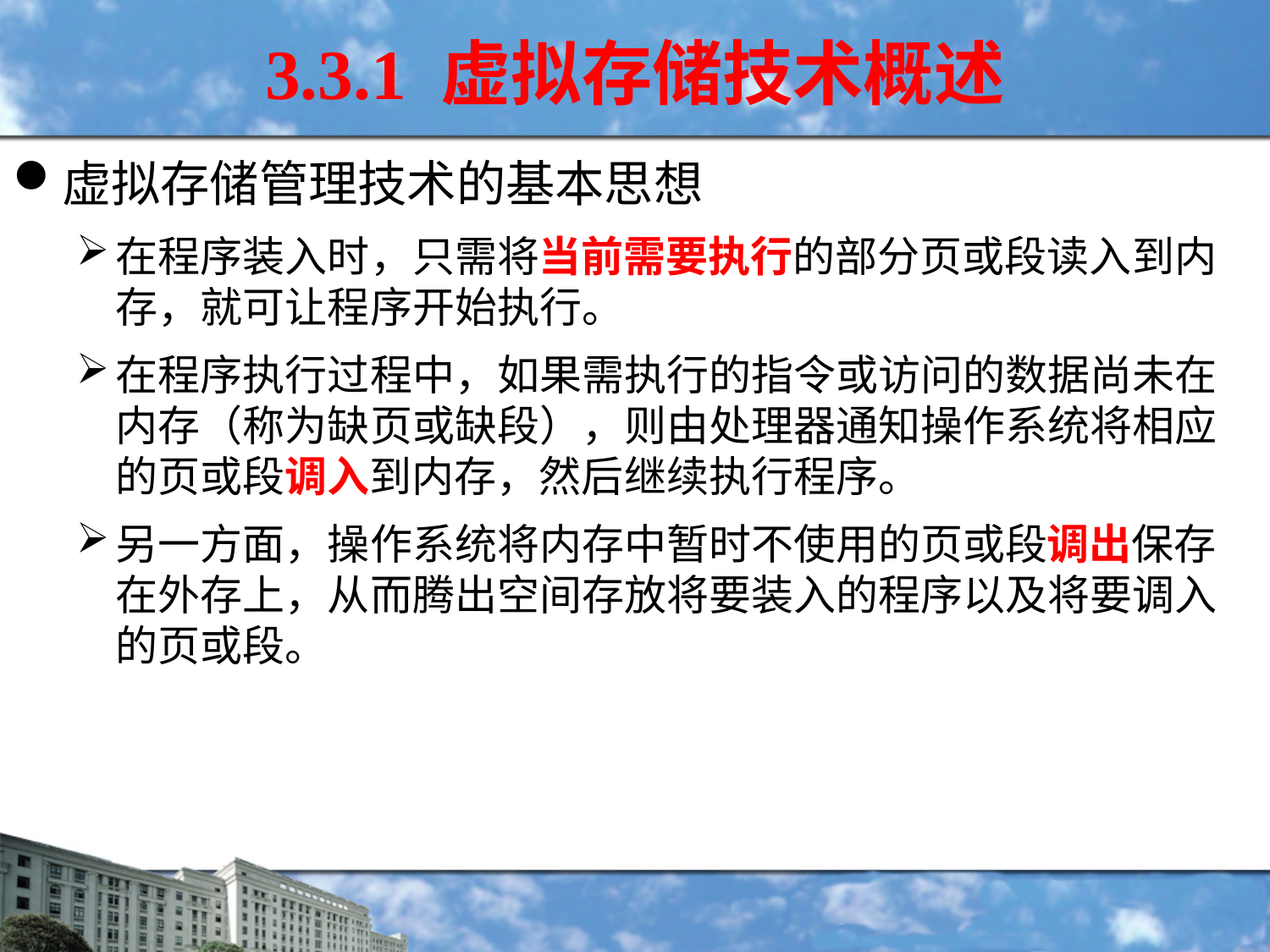

3.3.1 虚拟存储技术概述
虚拟存储管理技术的基本思想
在程序装入时，只需将当前需要执行的部分页或段读入到内存，就可让程序开始执行。
在程序执行过程中，如果需执行的指令或访问的数据尚未在内存（称为缺页或缺段），则由处理器通知操作系统将相应的页或段调入到内存，然后继续执行程序。
另一方面，操作系统将内存中暂时不使用的页或段调出保存在外存上，从而腾出空间存放将要装入的程序以及将要调入的页或段。